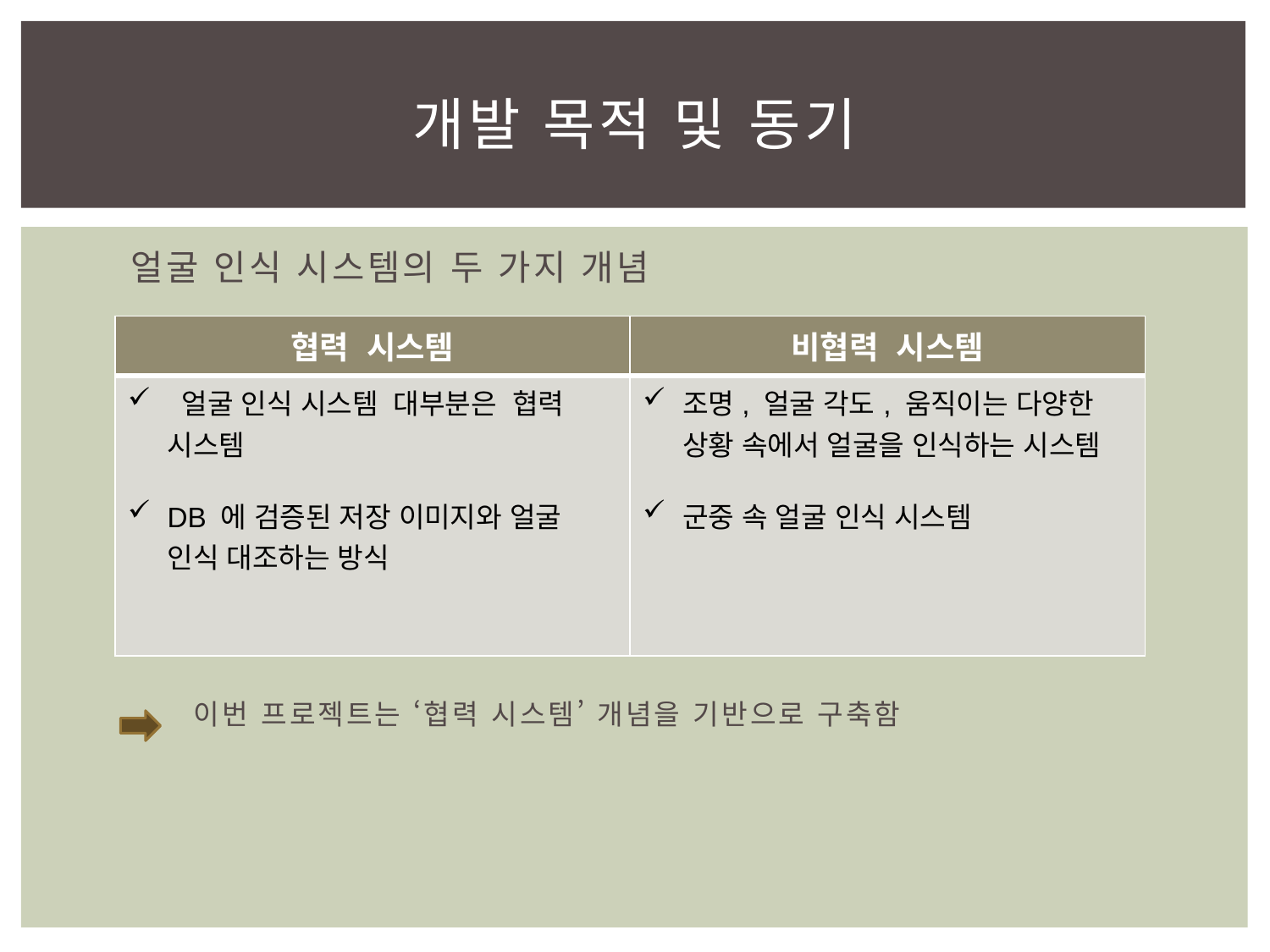

# 개발 목적 및 동기
    얼굴 인식 시스템의 두 가지 개념

         이번 프로젝트는 ‘협력 시스템’ 개념을 기반으로 구축함
| 협력 시스템 | 비협력 시스템 |
| --- | --- |
| 얼굴 인식 시스템 대부분은 협력 시스템 DB 에 검증된 저장 이미지와 얼굴 인식 대조하는 방식 | 조명, 얼굴 각도, 움직이는 다양한 상황 속에서 얼굴을 인식하는 시스템 군중 속 얼굴 인식 시스템 |